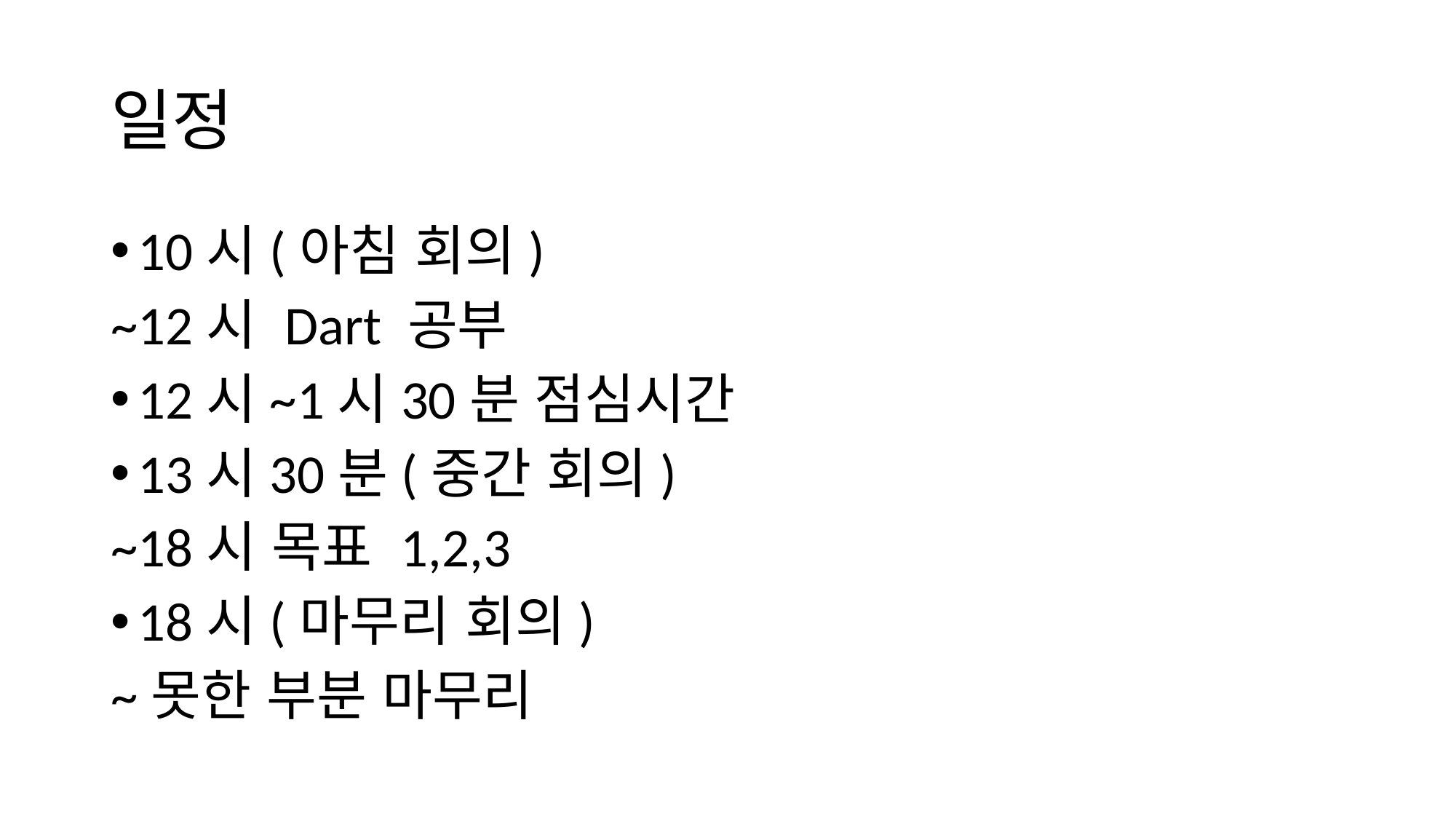

# 일정
10시(아침 회의)
~12시 Dart 공부
12시~1시30분 점심시간
13시30분(중간 회의)
~18시 목표 1,2,3
18시(마무리 회의)
~못한 부분 마무리